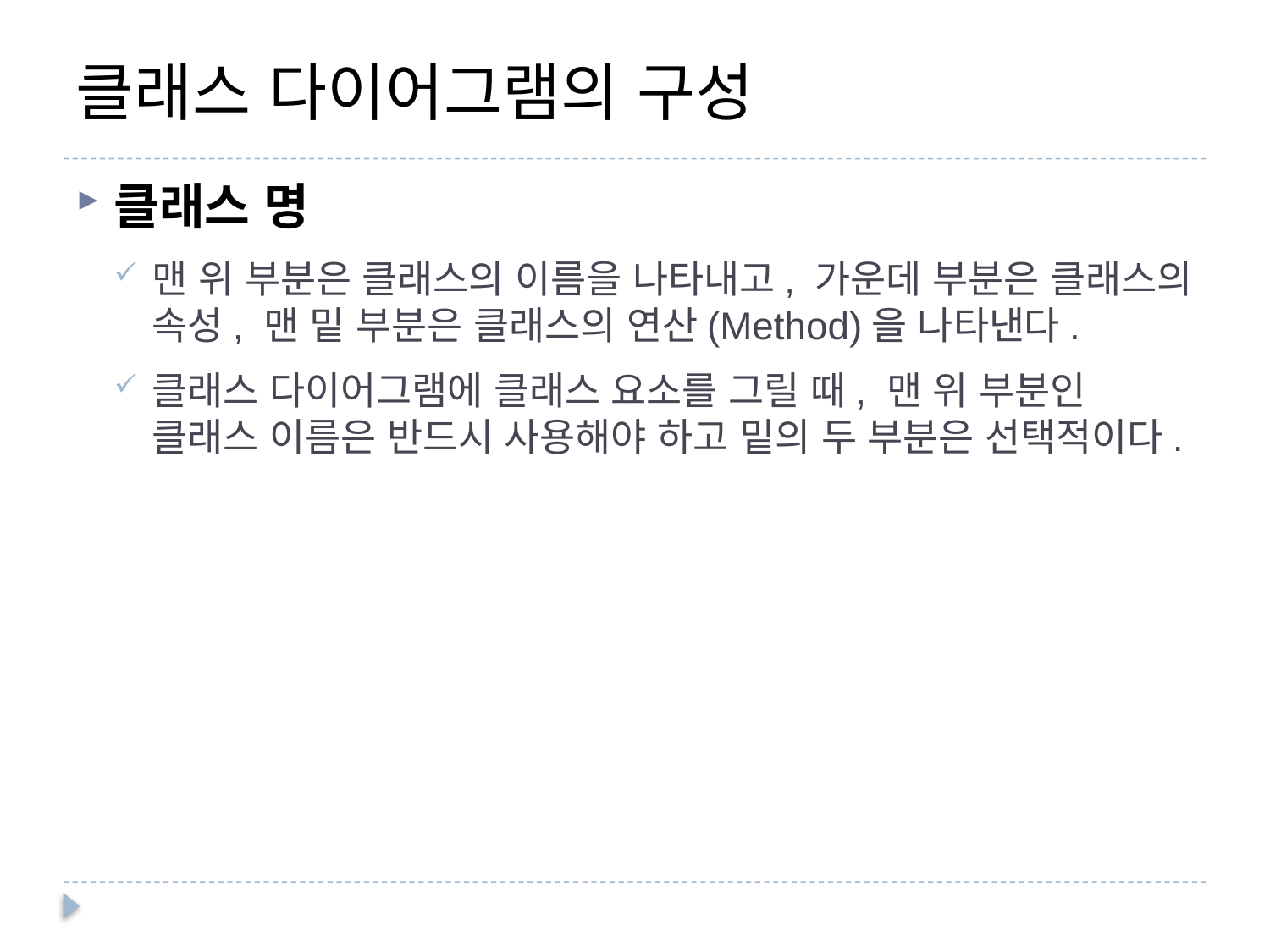

# 클래스 다이어그램의 구성
클래스 명
맨 위 부분은 클래스의 이름을 나타내고, 가운데 부분은 클래스의 속성, 맨 밑 부분은 클래스의 연산(Method)을 나타낸다.
클래스 다이어그램에 클래스 요소를 그릴 때, 맨 위 부분인 클래스 이름은 반드시 사용해야 하고 밑의 두 부분은 선택적이다.